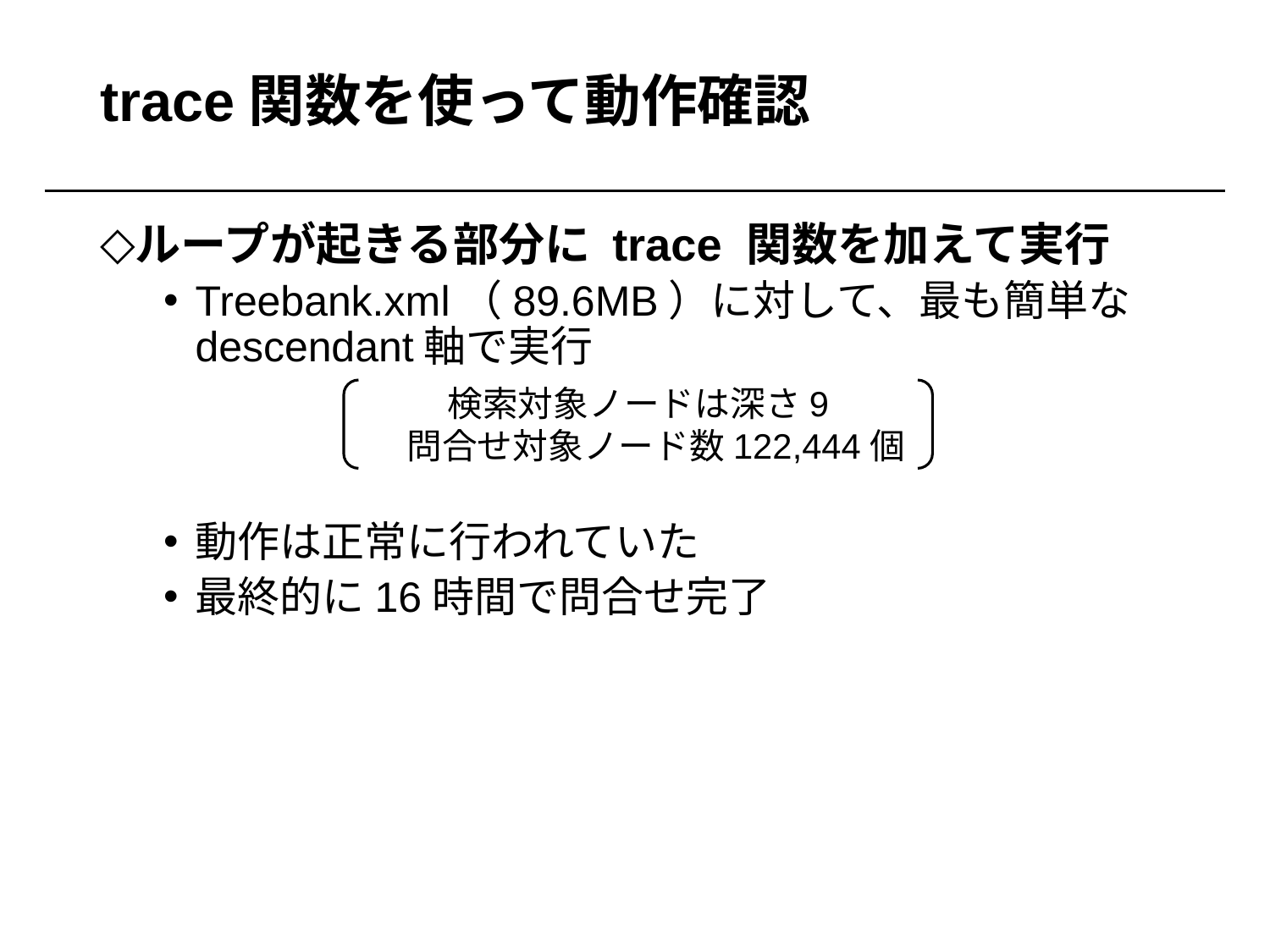

# trace関数を使って動作確認
ループが起きる部分に trace 関数を加えて実行
Treebank.xml（89.6MB）に対して、最も簡単なdescendant軸で実行

動作は正常に行われていた
最終的に16時間で問合せ完了
検索対象ノードは深さ9
　問合せ対象ノード数122,444個